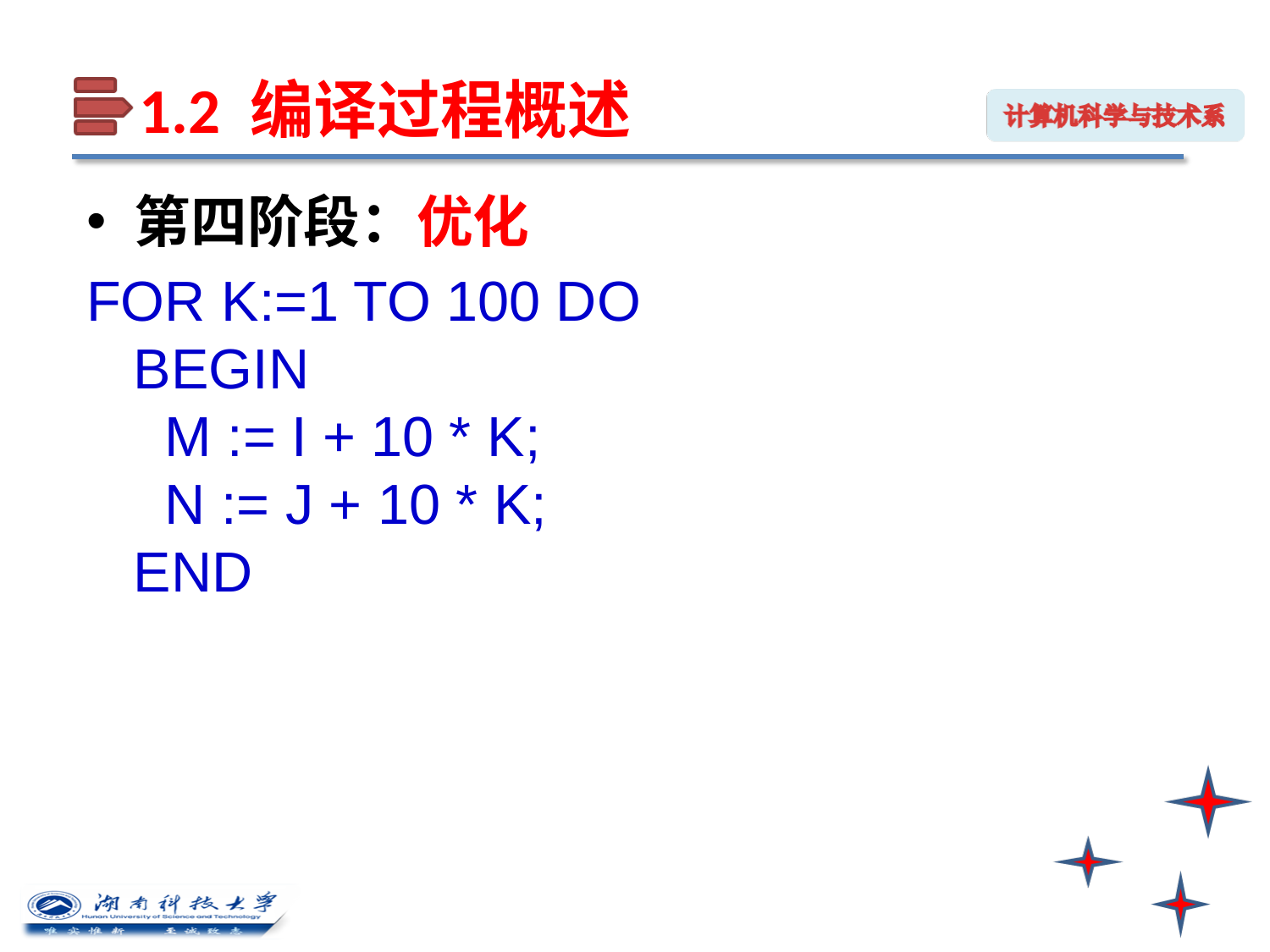

# 1.2 编译过程概述
第四阶段：优化
FOR K:=1 TO 100 DO
   BEGIN
     M := I + 10 * K;
     N := J + 10 * K;
   END